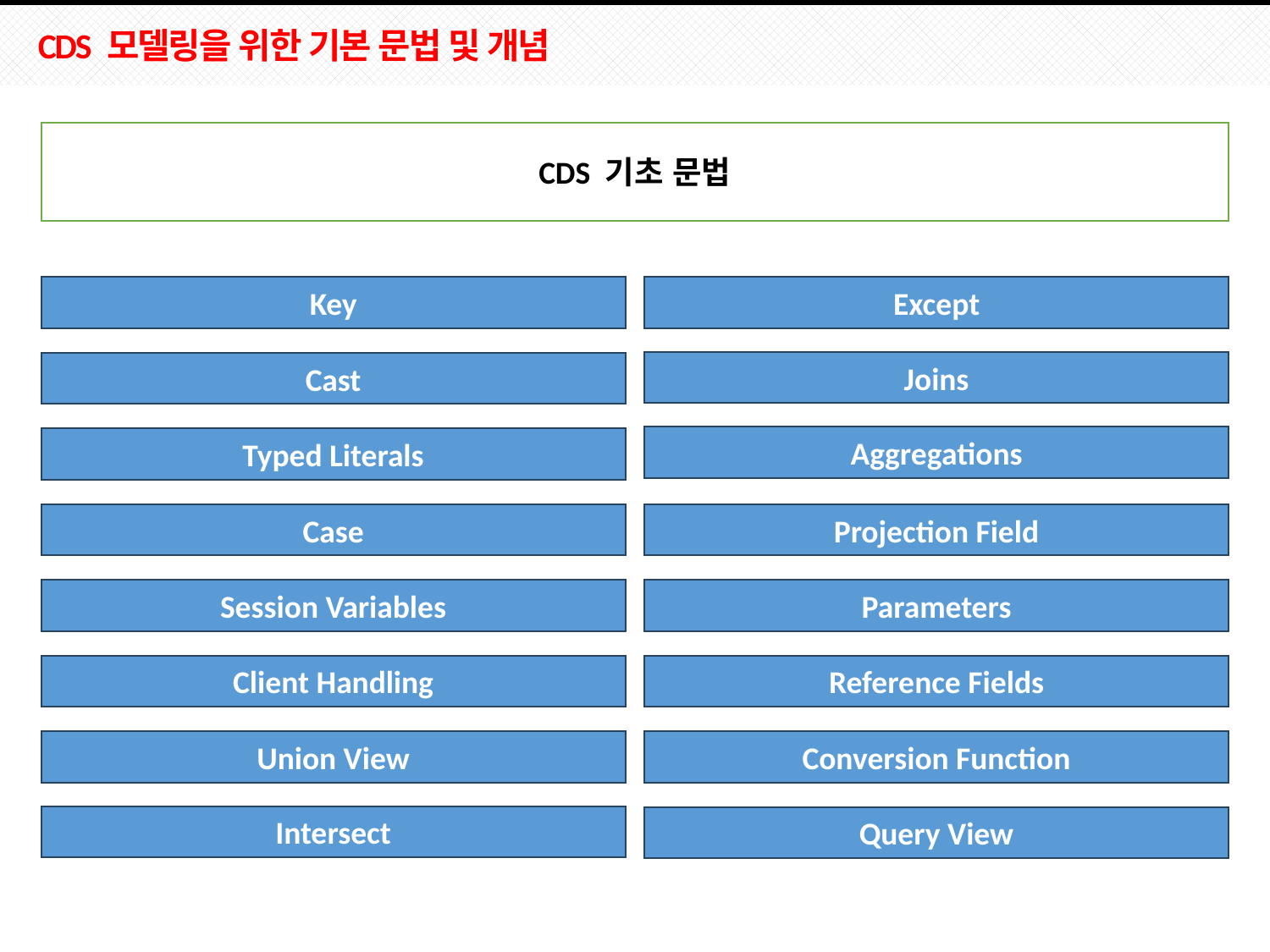

# CDS 모델링을 위한 기본 문법 및 개념
CDS 기초 문법
Key
Except
Joins
Cast
Aggregations
Typed Literals
Case
Projection Field
Session Variables
Parameters
Client Handling
Reference Fields
Union View
Conversion Function
Intersect
Query View